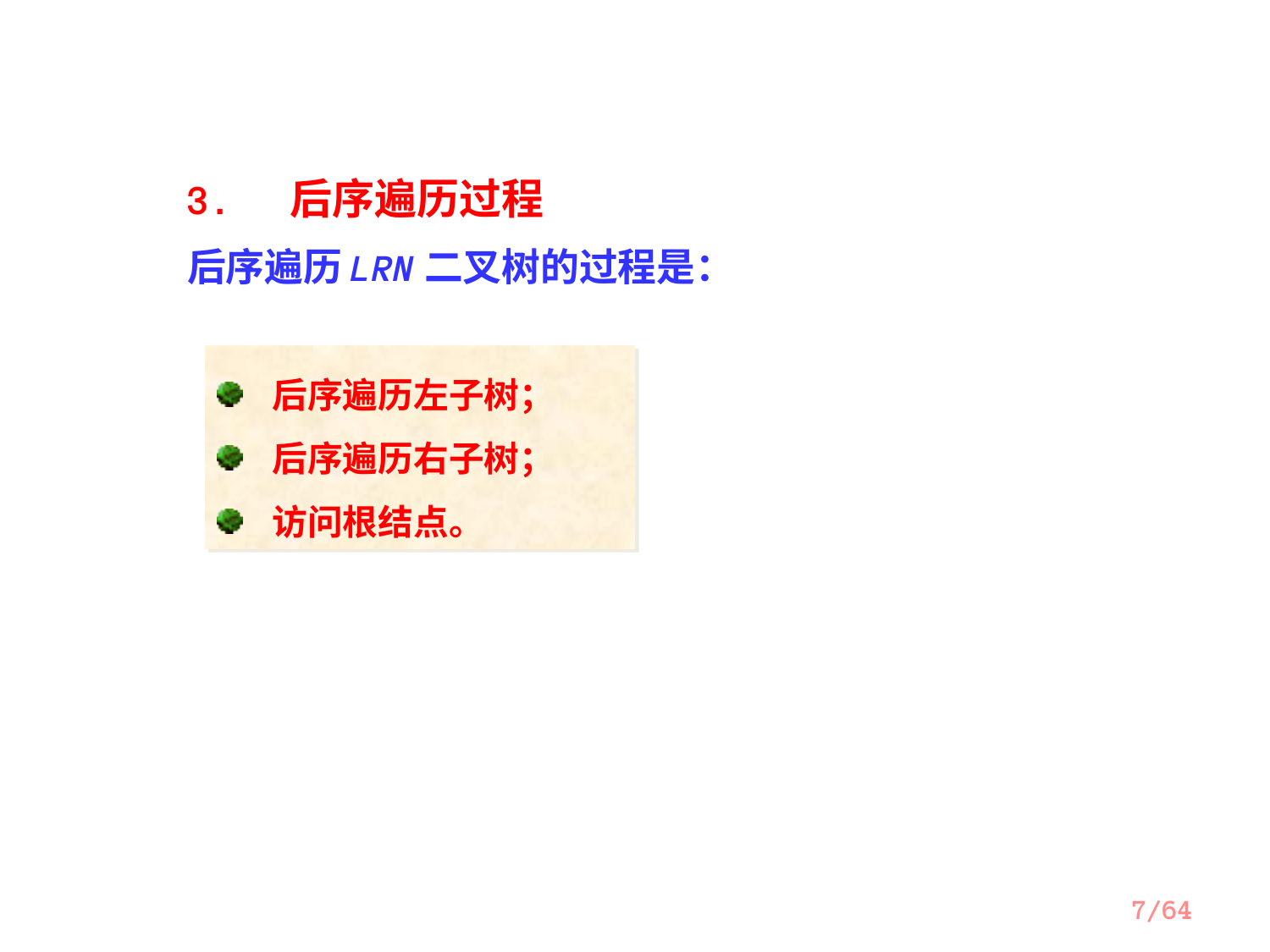

3.  后序遍历过程
后序遍历LRN二叉树的过程是：
  后序遍历左子树；
  后序遍历右子树；
  访问根结点。
7/64